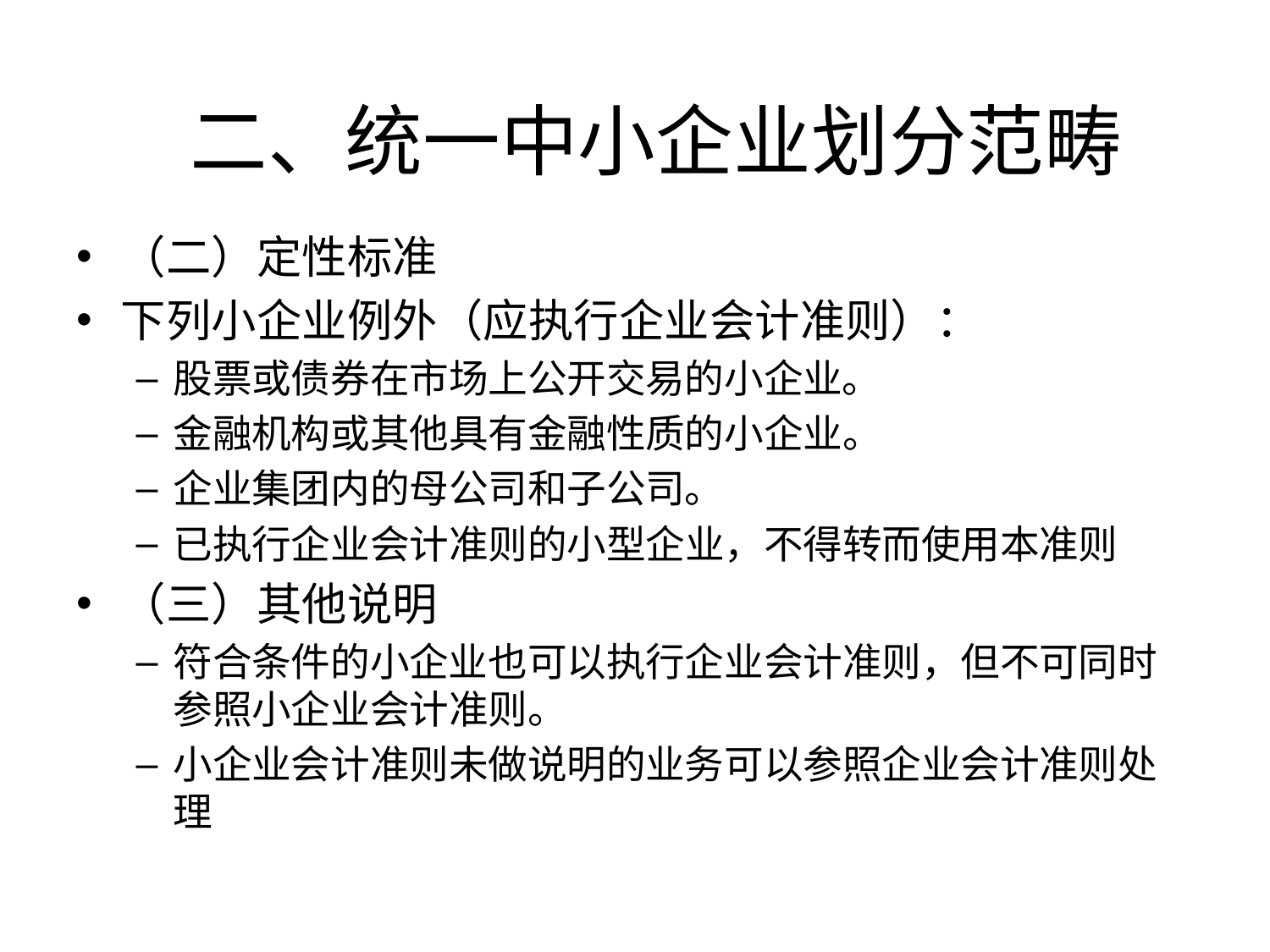

#
二、统一中小企业划分范畴
（二）定性标准
下列小企业例外（应执行企业会计准则）：
股票或债券在市场上公开交易的小企业。
金融机构或其他具有金融性质的小企业。
企业集团内的母公司和子公司。
已执行企业会计准则的小型企业，不得转而使用本准则
（三）其他说明
符合条件的小企业也可以执行企业会计准则，但不可同时参照小企业会计准则。
小企业会计准则未做说明的业务可以参照企业会计准则处理